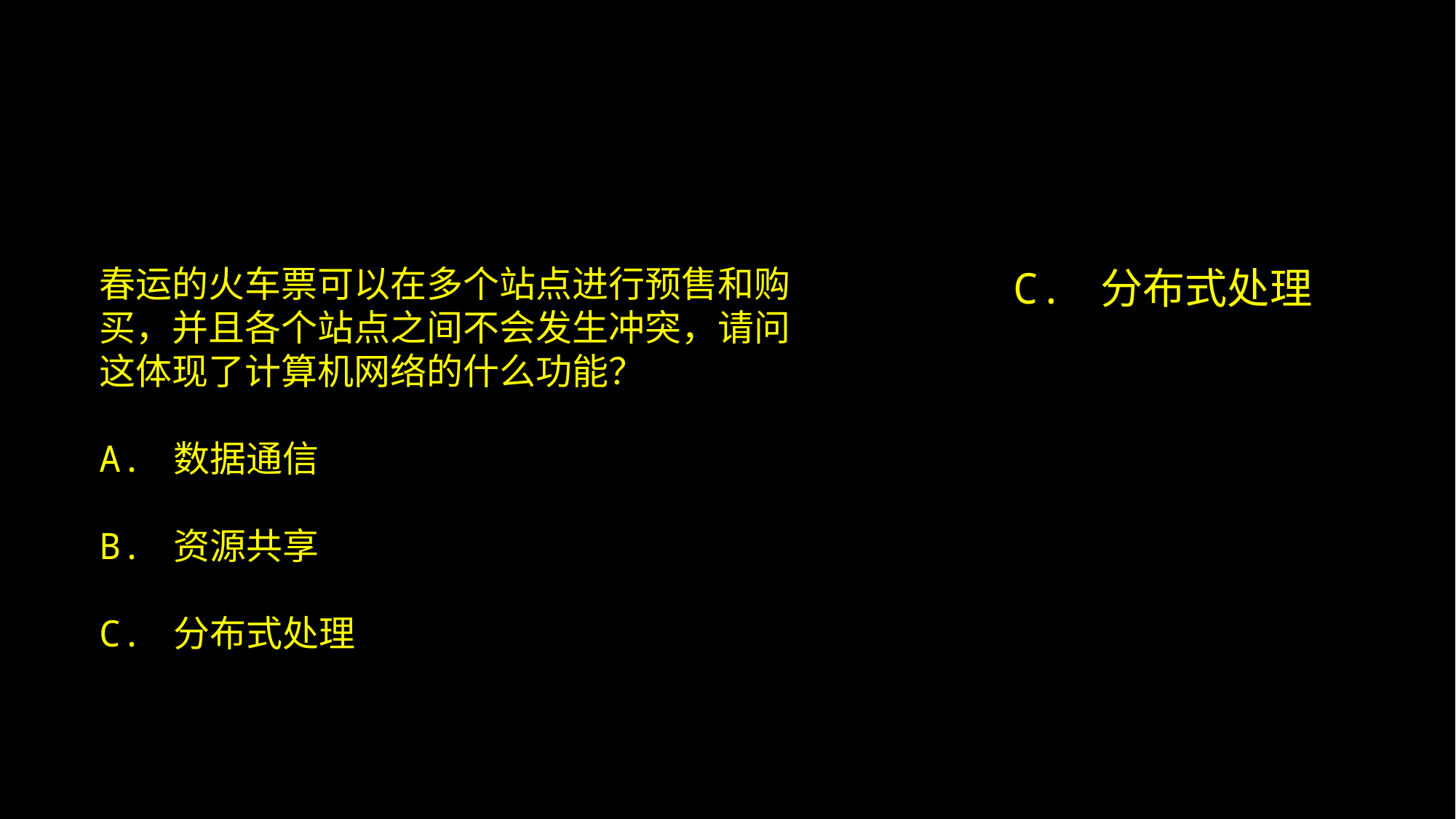

春运的火车票可以在多个站点进行预售和购买，并且各个站点之间不会发生冲突，请问这体现了计算机网络的什么功能？

A. 数据通信

B. 资源共享

C. 分布式处理
C. 分布式处理